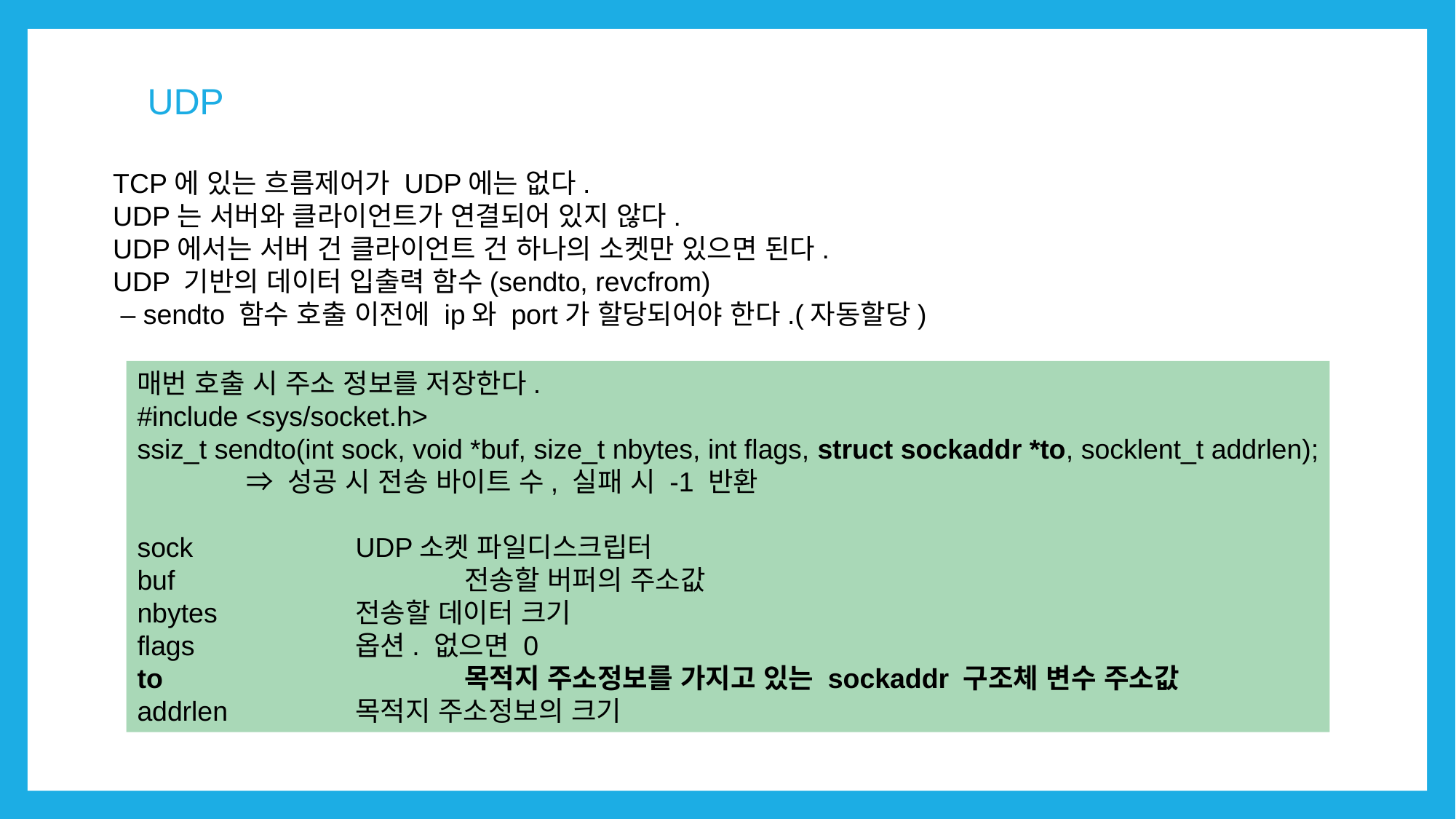

# UDP
TCP에 있는 흐름제어가 UDP에는 없다.
UDP는 서버와 클라이언트가 연결되어 있지 않다.
UDP에서는 서버 건 클라이언트 건 하나의 소켓만 있으면 된다.
UDP 기반의 데이터 입출력 함수(sendto, revcfrom)
 – sendto 함수 호출 이전에 ip와 port가 할당되어야 한다.(자동할당)
매번 호출 시 주소 정보를 저장한다.
#include <sys/socket.h>
ssiz_t sendto(int sock, void *buf, size_t nbytes, int flags, struct sockaddr *to, socklent_t addrlen);
	⇒ 성공 시 전송 바이트 수, 실패 시 -1 반환

sock		UDP소켓 파일디스크립터
buf			전송할 버퍼의 주소값
nbytes		전송할 데이터 크기
flags		옵션. 없으면 0
to			목적지 주소정보를 가지고 있는 sockaddr 구조체 변수 주소값
addrlen		목적지 주소정보의 크기